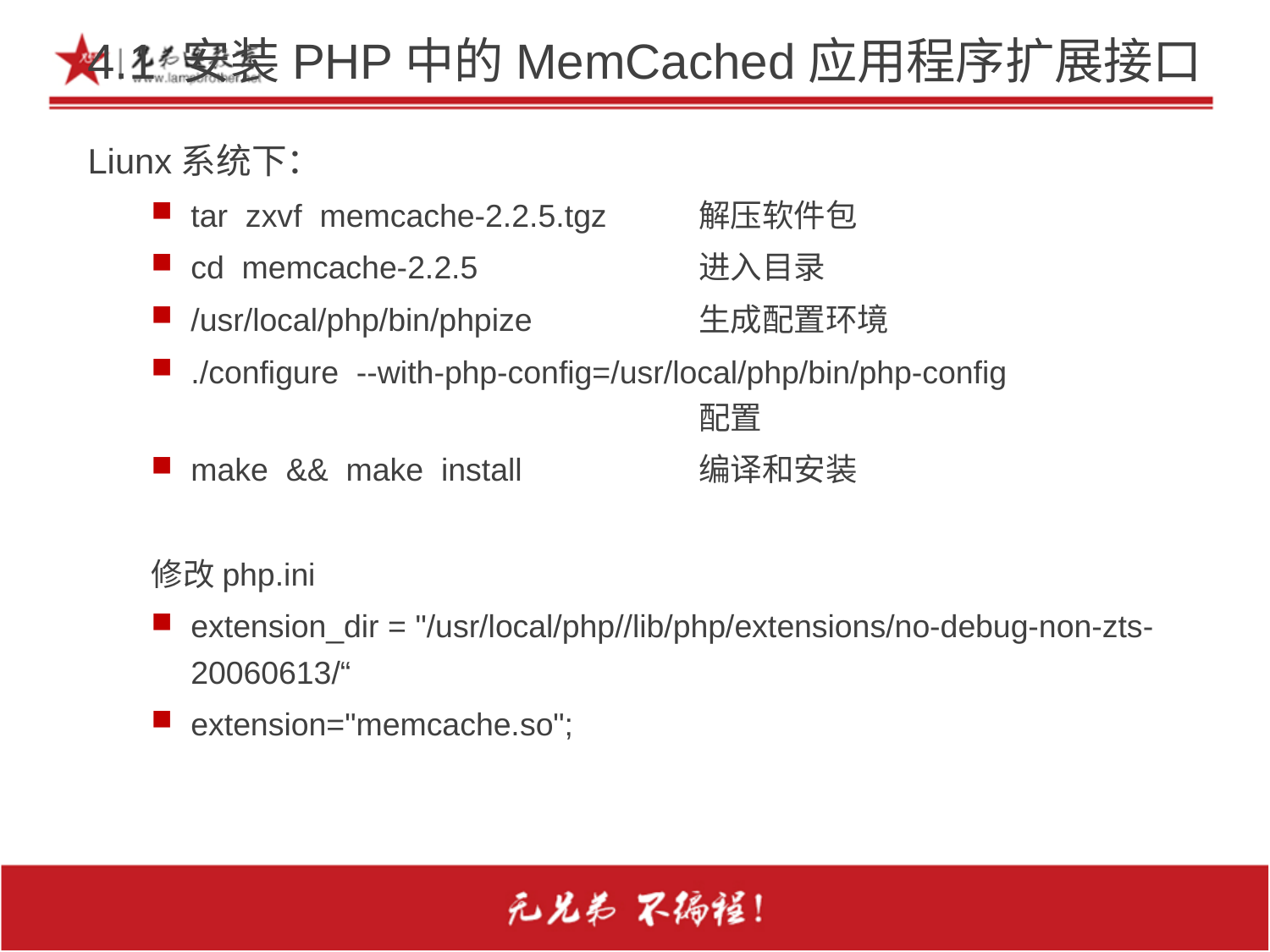

# 4.1 安装PHP中的MemCached应用程序扩展接口
Liunx系统下：
tar  zxvf  memcache-2.2.5.tgz	解压软件包
cd  memcache-2.2.5		进入目录
/usr/local/php/bin/phpize		生成配置环境
./configure  --with-php-config=/usr/local/php/bin/php-config					配置
make  &&  make  install		编译和安装

修改php.ini
extension_dir = "/usr/local/php//lib/php/extensions/no-debug-non-zts-20060613/“
extension="memcache.so";